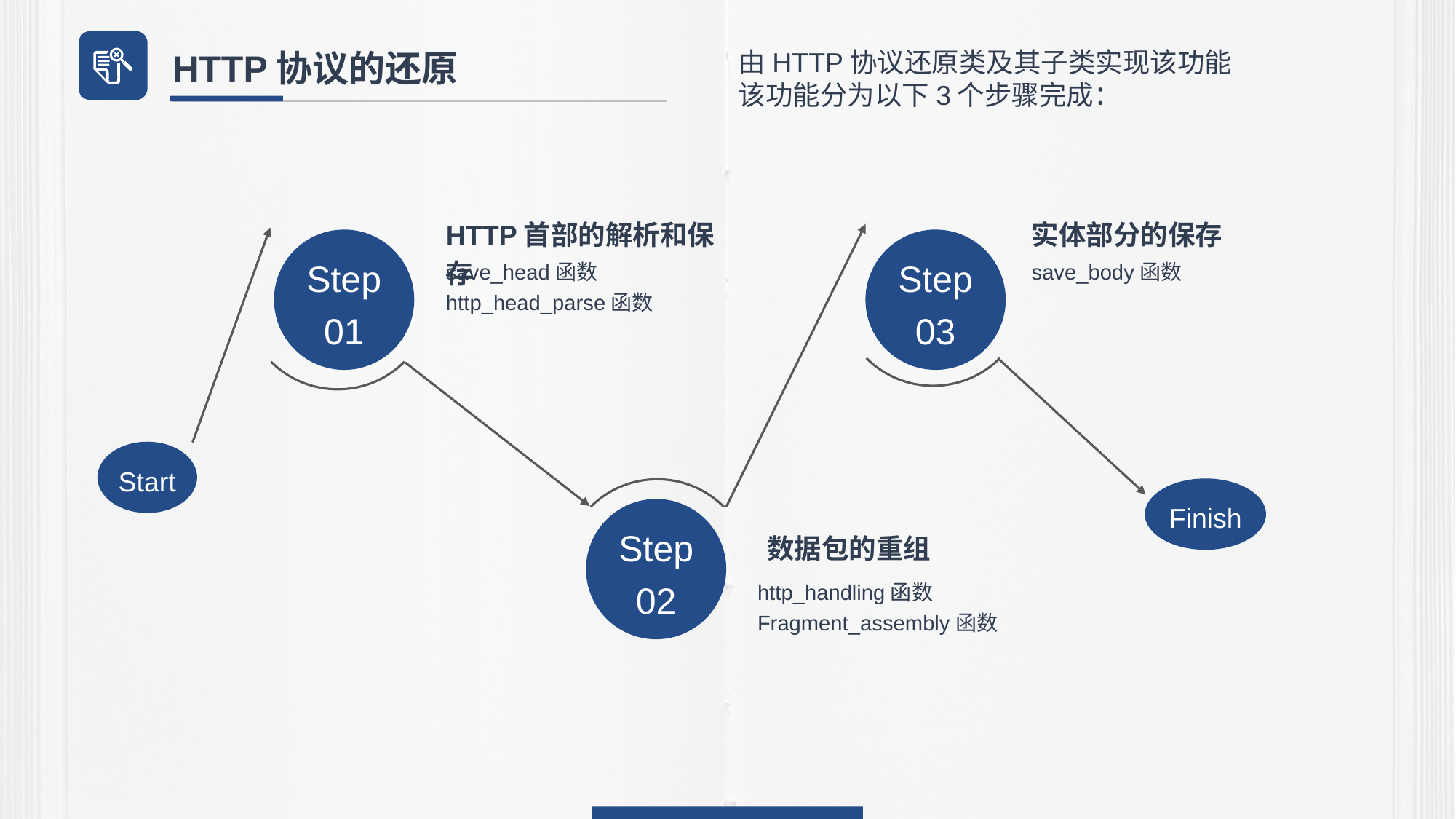

HTTP协议的还原
由HTTP协议还原类及其子类实现该功能
该功能分为以下3个步骤完成：

HTTP首部的解析和保存

实体部分的保存
Step 01
Step 03
save_head函数
http_head_parse函数
save_body函数
Start
Finish

Step 02
数据包的重组
http_handling函数
Fragment_assembly函数